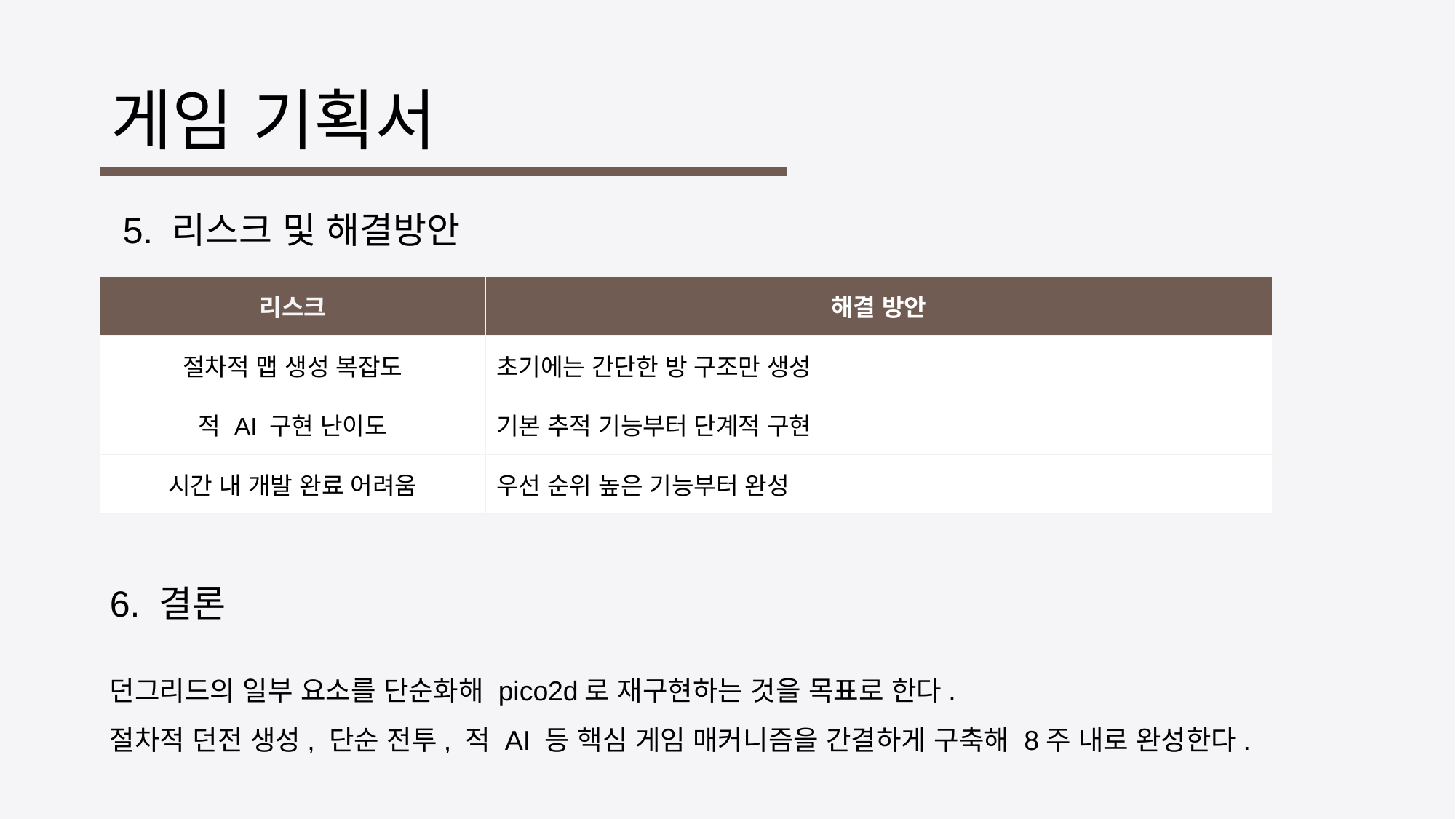

# 게임 기획서
5. 리스크 및 해결방안
| 리스크 | 해결 방안 |
| --- | --- |
| 절차적 맵 생성 복잡도 | 초기에는 간단한 방 구조만 생성 |
| 적 AI 구현 난이도 | 기본 추적 기능부터 단계적 구현 |
| 시간 내 개발 완료 어려움 | 우선 순위 높은 기능부터 완성 |
6. 결론

던그리드의 일부 요소를 단순화해 pico2d로 재구현하는 것을 목표로 한다.
절차적 던전 생성, 단순 전투, 적 AI 등 핵심 게임 매커니즘을 간결하게 구축해 8주 내로 완성한다.